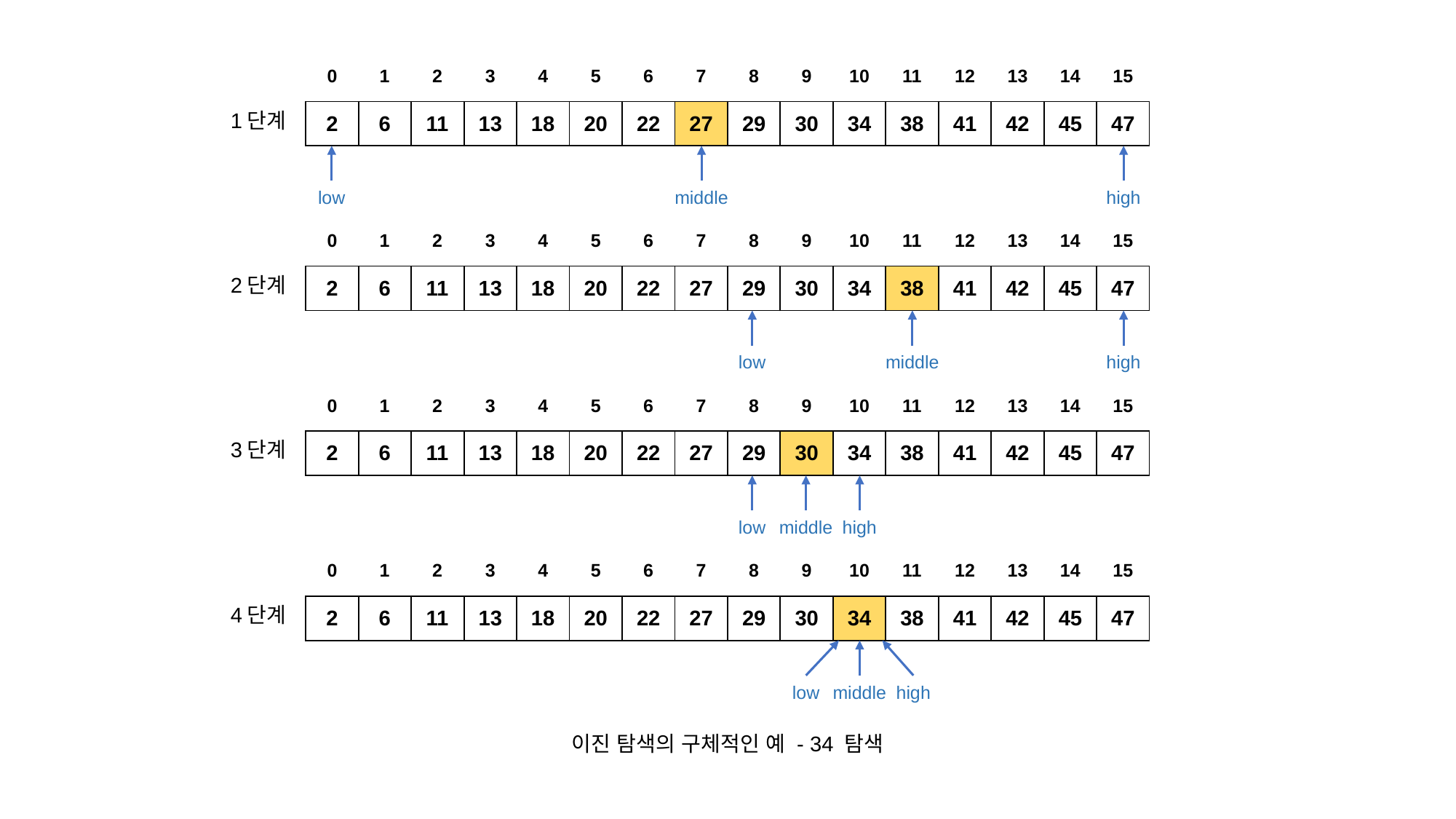

| 0 | 1 | 2 | 3 | 4 | 5 | 6 | 7 | 8 | 9 | 10 | 11 | 12 | 13 | 14 | 15 |
| --- | --- | --- | --- | --- | --- | --- | --- | --- | --- | --- | --- | --- | --- | --- | --- |
1단계
| 2 | 6 | 11 | 13 | 18 | 20 | 22 | 27 | 29 | 30 | 34 | 38 | 41 | 42 | 45 | 47 |
| --- | --- | --- | --- | --- | --- | --- | --- | --- | --- | --- | --- | --- | --- | --- | --- |
low
middle
high
| 0 | 1 | 2 | 3 | 4 | 5 | 6 | 7 | 8 | 9 | 10 | 11 | 12 | 13 | 14 | 15 |
| --- | --- | --- | --- | --- | --- | --- | --- | --- | --- | --- | --- | --- | --- | --- | --- |
2단계
| 2 | 6 | 11 | 13 | 18 | 20 | 22 | 27 | 29 | 30 | 34 | 38 | 41 | 42 | 45 | 47 |
| --- | --- | --- | --- | --- | --- | --- | --- | --- | --- | --- | --- | --- | --- | --- | --- |
low
middle
high
| 0 | 1 | 2 | 3 | 4 | 5 | 6 | 7 | 8 | 9 | 10 | 11 | 12 | 13 | 14 | 15 |
| --- | --- | --- | --- | --- | --- | --- | --- | --- | --- | --- | --- | --- | --- | --- | --- |
3단계
| 2 | 6 | 11 | 13 | 18 | 20 | 22 | 27 | 29 | 30 | 34 | 38 | 41 | 42 | 45 | 47 |
| --- | --- | --- | --- | --- | --- | --- | --- | --- | --- | --- | --- | --- | --- | --- | --- |
low
middle
high
| 0 | 1 | 2 | 3 | 4 | 5 | 6 | 7 | 8 | 9 | 10 | 11 | 12 | 13 | 14 | 15 |
| --- | --- | --- | --- | --- | --- | --- | --- | --- | --- | --- | --- | --- | --- | --- | --- |
4단계
| 2 | 6 | 11 | 13 | 18 | 20 | 22 | 27 | 29 | 30 | 34 | 38 | 41 | 42 | 45 | 47 |
| --- | --- | --- | --- | --- | --- | --- | --- | --- | --- | --- | --- | --- | --- | --- | --- |
low
middle
high
이진 탐색의 구체적인 예 - 34 탐색